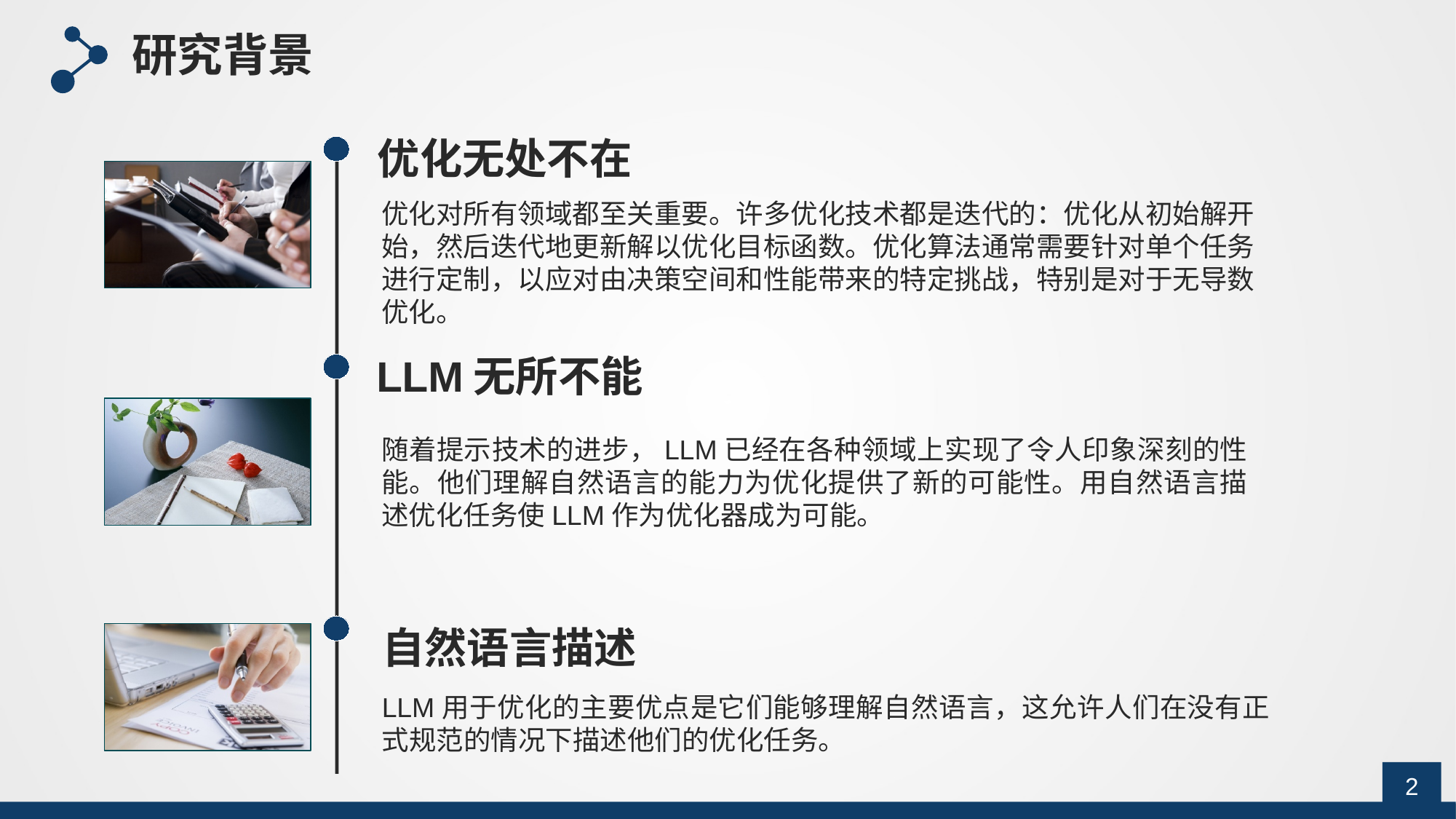

研究背景

优化无处不在

优化对所有领域都至关重要。许多优化技术都是迭代的：优化从初始解开始，然后迭代地更新解以优化目标函数。优化算法通常需要针对单个任务进行定制，以应对由决策空间和性能带来的特定挑战，特别是对于无导数优化。
LLM无所不能

随着提示技术的进步，LLM已经在各种领域上实现了令人印象深刻的性能。他们理解自然语言的能力为优化提供了新的可能性。用自然语言描述优化任务使LLM作为优化器成为可能。

自然语言描述

LLM用于优化的主要优点是它们能够理解自然语言，这允许人们在没有正式规范的情况下描述他们的优化任务。